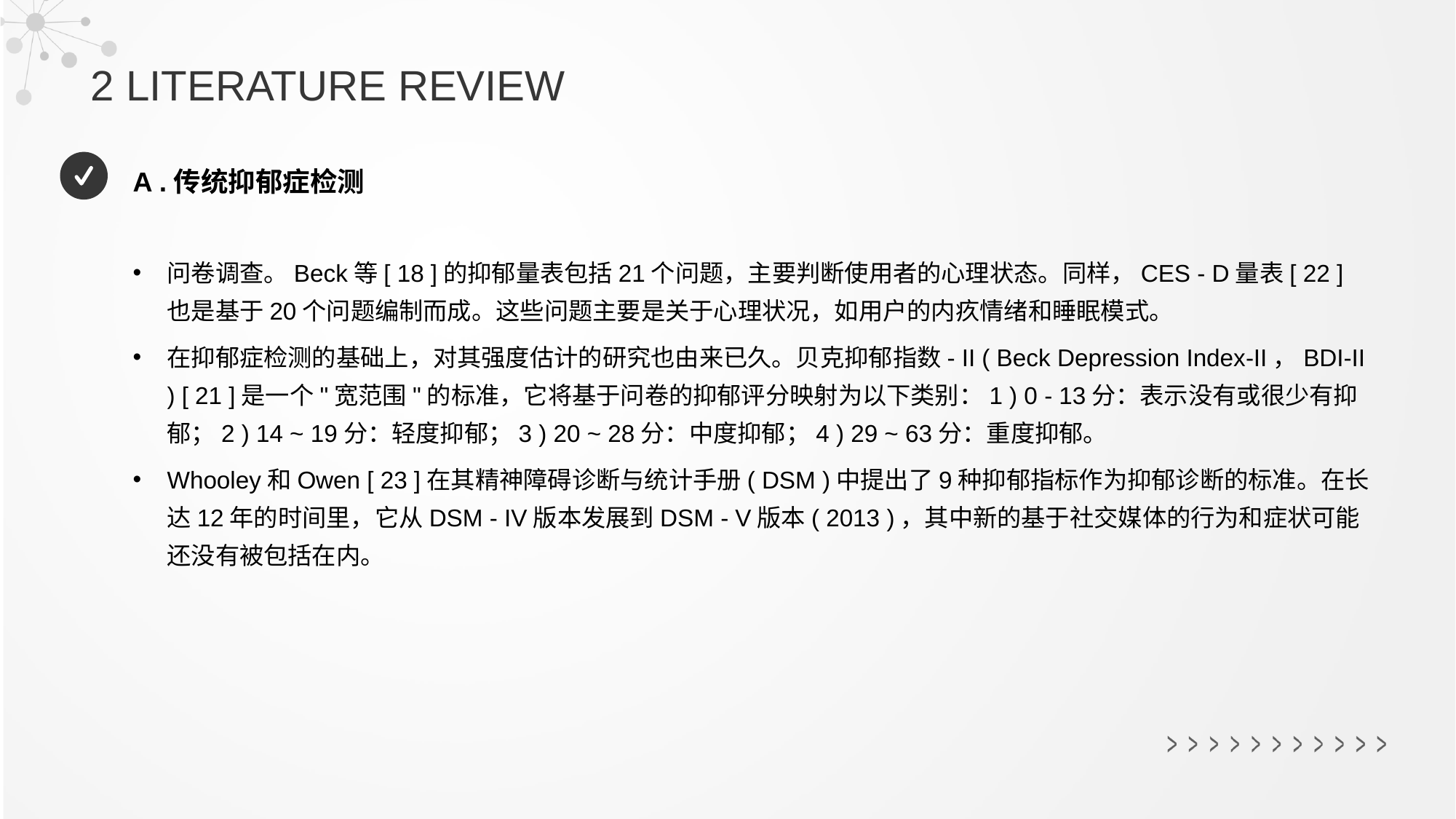

2 LITERATURE REVIEW
A .传统抑郁症检测

问卷调查。Beck等[ 18 ]的抑郁量表包括21个问题，主要判断使用者的心理状态。同样，CES - D量表[ 22 ]也是基于20个问题编制而成。这些问题主要是关于心理状况，如用户的内疚情绪和睡眠模式。
在抑郁症检测的基础上，对其强度估计的研究也由来已久。贝克抑郁指数- II ( Beck Depression Index-II，BDI-II ) [ 21 ]是一个"宽范围"的标准，它将基于问卷的抑郁评分映射为以下类别：1 ) 0 - 13分：表示没有或很少有抑郁；2 ) 14 ~ 19分：轻度抑郁；3 ) 20 ~ 28分：中度抑郁；4 ) 29 ~ 63分：重度抑郁。
Whooley和Owen [ 23 ]在其精神障碍诊断与统计手册( DSM )中提出了9种抑郁指标作为抑郁诊断的标准。在长达12年的时间里，它从DSM - IV版本发展到DSM - V版本( 2013 )，其中新的基于社交媒体的行为和症状可能还没有被包括在内。